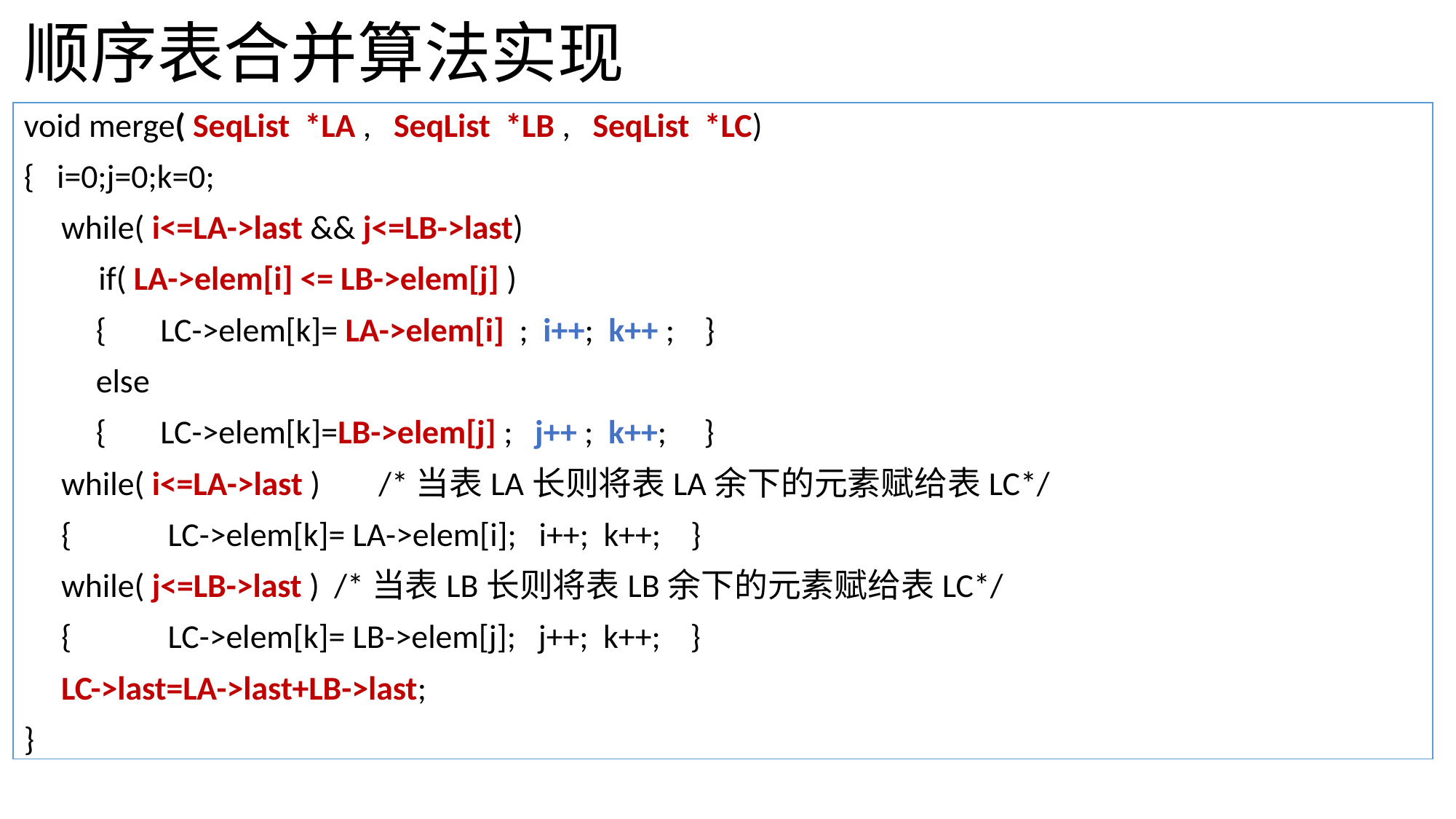

# 顺序表合并算法实现
void merge( SeqList  *LA ,   SeqList  *LB ,   SeqList  *LC)
{   i=0;j=0;k=0;
     while( i<=LA->last && j<=LB->last)
          if( LA->elem[i] <= LB->elem[j] )
	      {	LC->elem[k]= LA->elem[i]  ;  i++;  k++ ;    }
	      else
	      {	LC->elem[k]=LB->elem[j] ;   j++ ;  k++;     }
     while( i<=LA->last )	/*当表LA长则将表LA余下的元素赋给表LC*/
     {	 LC->elem[k]= LA->elem[i];   i++;  k++;    }
     while( j<=LB->last )  /*当表LB长则将表LB余下的元素赋给表LC*/
     {	 LC->elem[k]= LB->elem[j];   j++;  k++;    }
     LC->last=LA->last+LB->last;
}

20